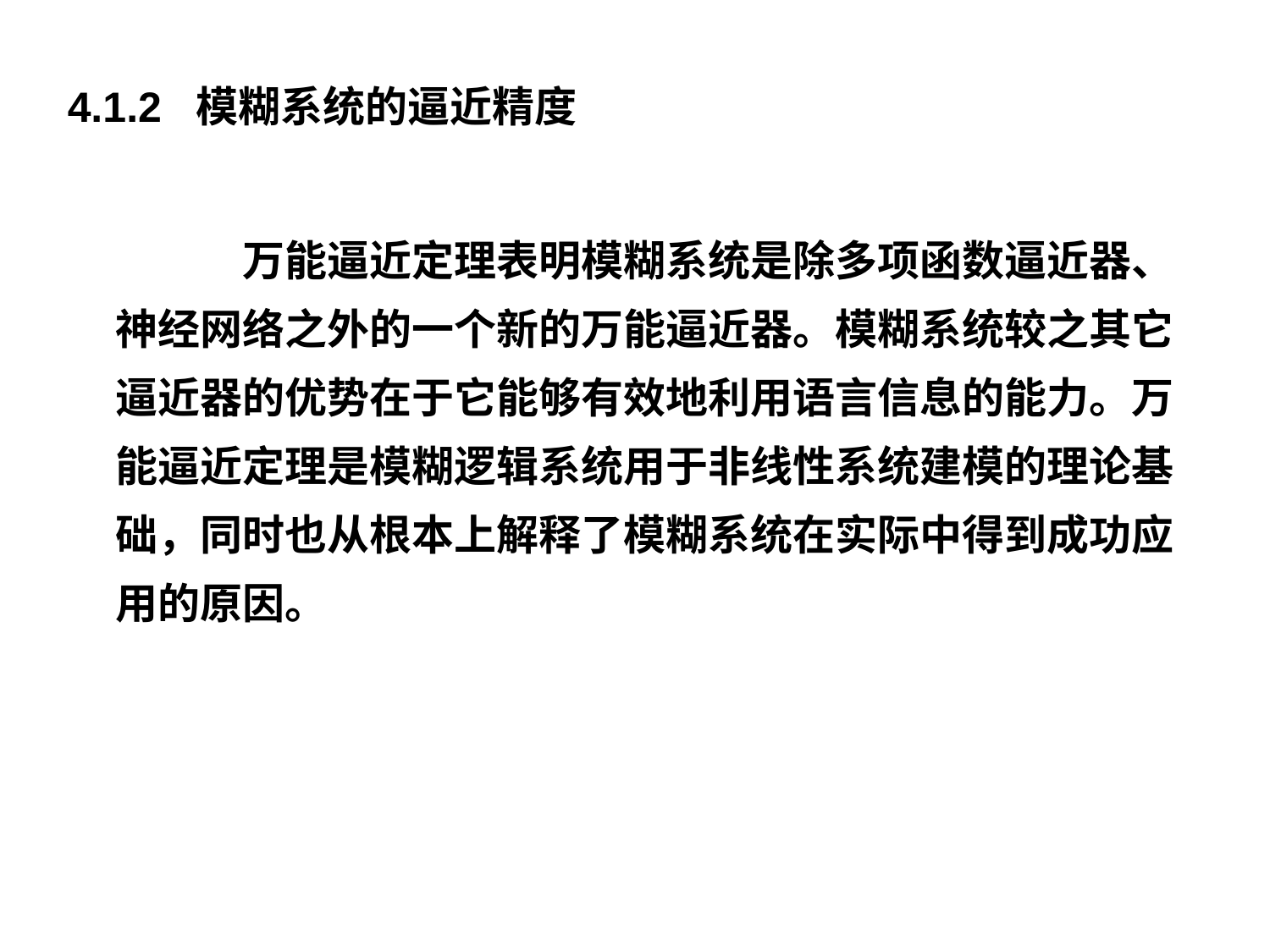

4.1.2  模糊系统的逼近精度

		万能逼近定理表明模糊系统是除多项函数逼近器、神经网络之外的一个新的万能逼近器。模糊系统较之其它逼近器的优势在于它能够有效地利用语言信息的能力。万能逼近定理是模糊逻辑系统用于非线性系统建模的理论基础，同时也从根本上解释了模糊系统在实际中得到成功应用的原因。